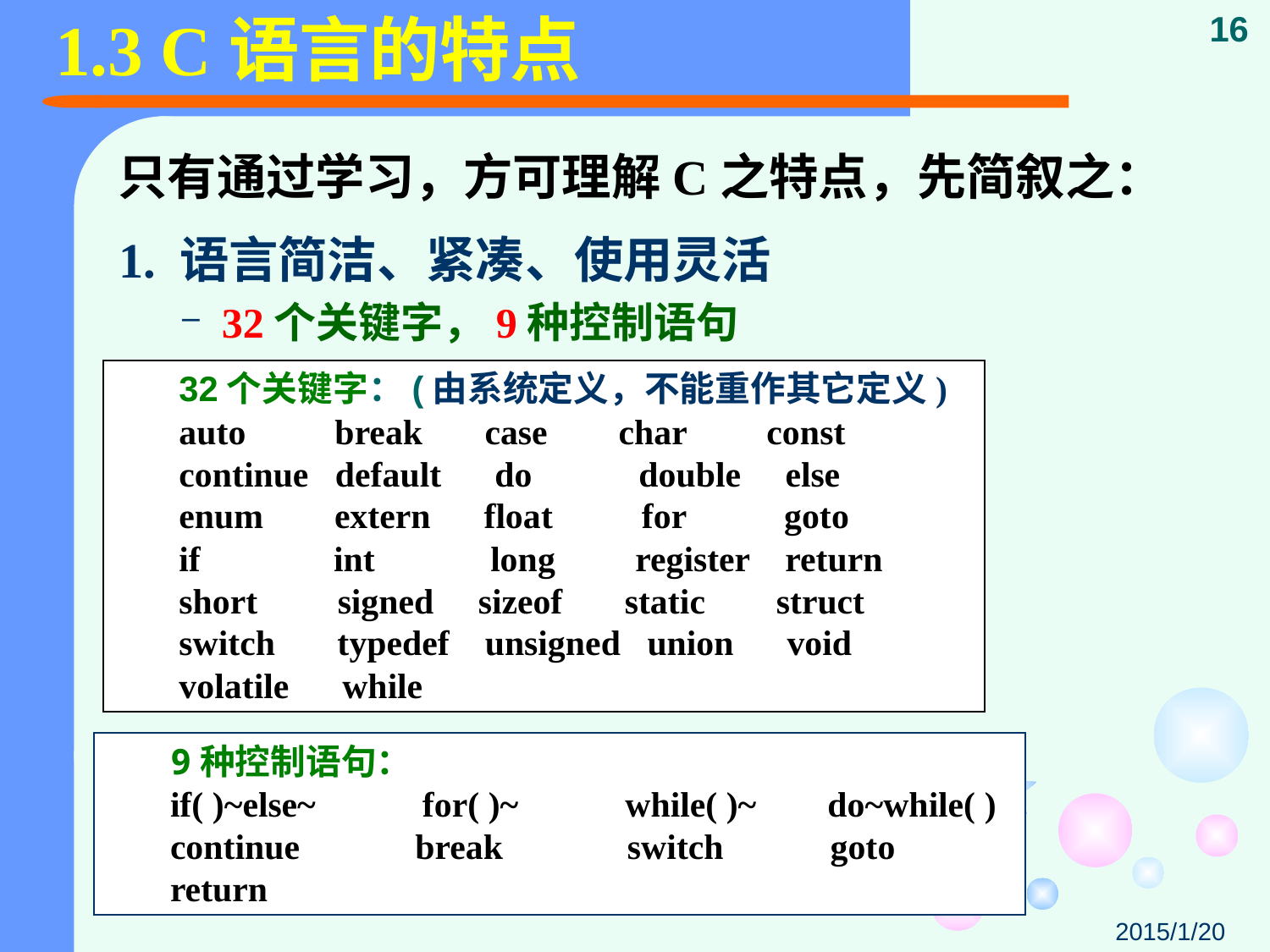

# 1.3 C语言的特点
16
 只有通过学习，方可理解C之特点，先简叙之：
1. 语言简洁、紧凑、使用灵活
32个关键字，9种控制语句
32个关键字：(由系统定义，不能重作其它定义)
auto          break       case        char         const
continue   default      do            double     else
enum        extern      float          for           goto
if               int             long         register    return
short         signed     sizeof       static        struct
switch       typedef    unsigned   union      void
volatile      while
9种控制语句：
if( )~else~            for( )~            while( )~        do~while( )
continue             break              switch            goto
return
2015/1/20